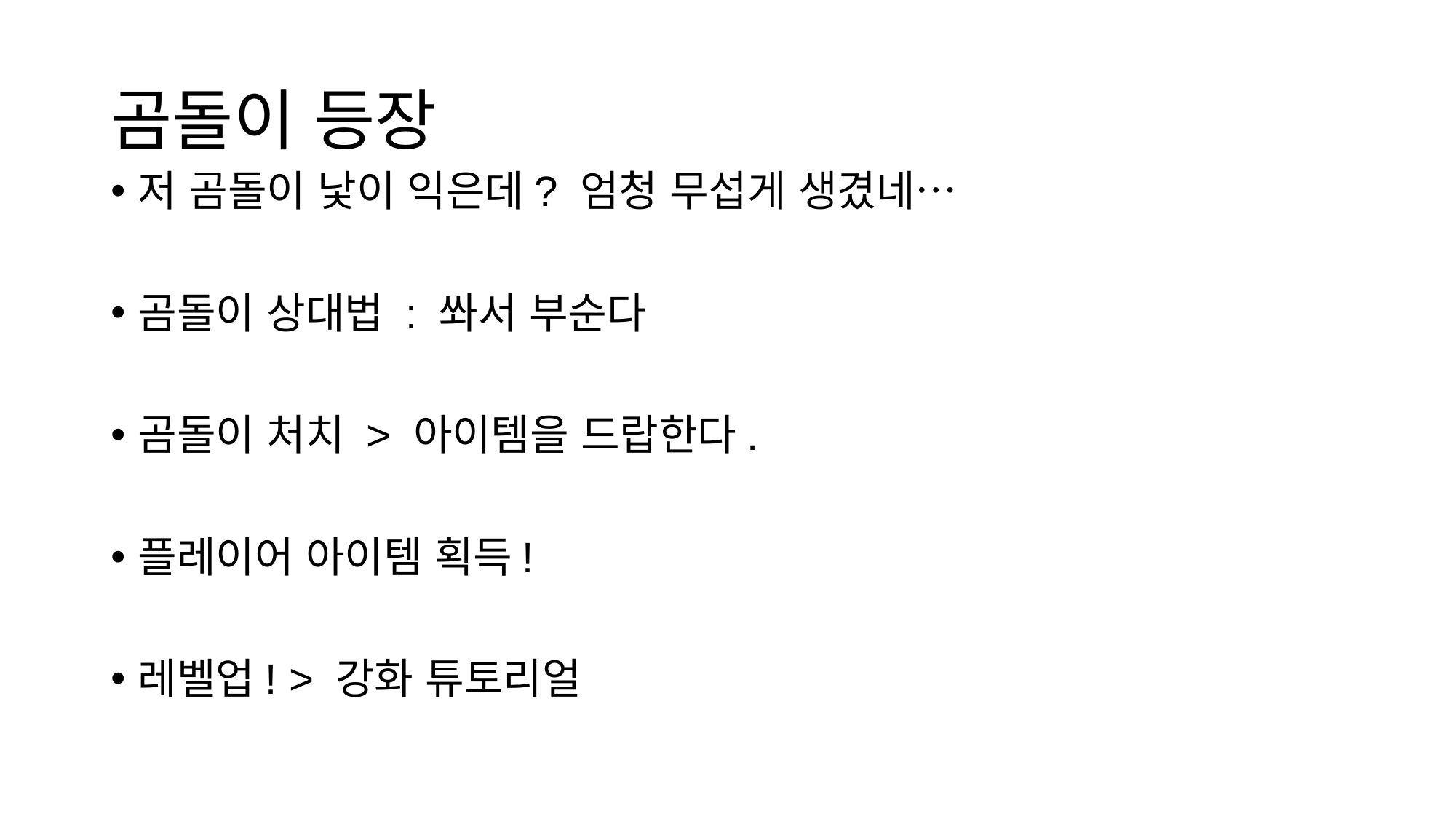

# 곰돌이 등장
저 곰돌이 낯이 익은데? 엄청 무섭게 생겼네…

곰돌이 상대법 : 쏴서 부순다

곰돌이 처치 > 아이템을 드랍한다.

플레이어 아이템 획득!

레벨업! > 강화 튜토리얼